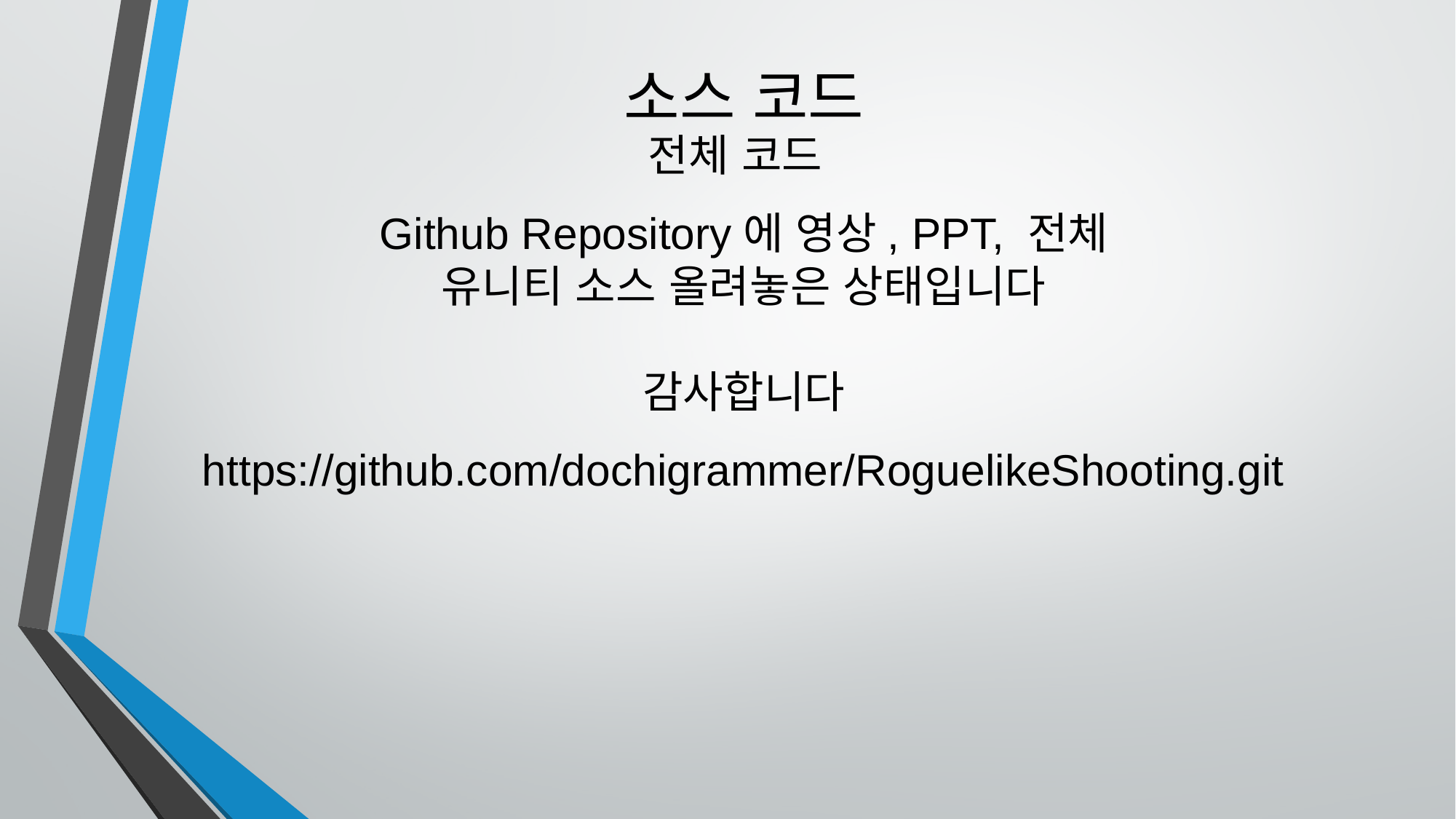

소스 코드
전체 코드
Github Repository에 영상, PPT, 전체 유니티 소스 올려놓은 상태입니다

감사합니다
https://github.com/dochigrammer/RoguelikeShooting.git